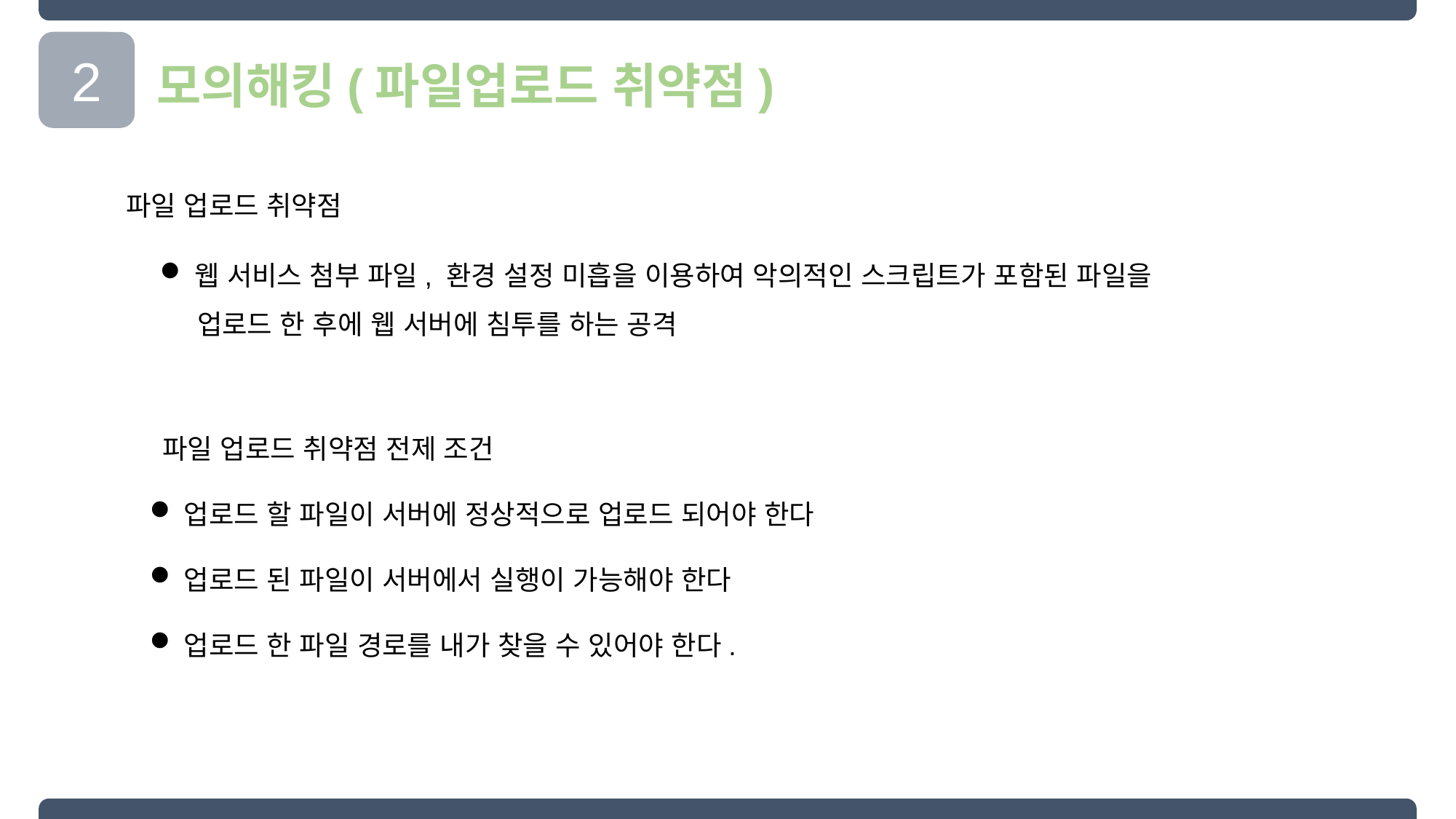

2
모의해킹(파일업로드 취약점)
파일 업로드 취약점
웹 서비스 첨부 파일, 환경 설정 미흡을 이용하여 악의적인 스크립트가 포함된 파일을
    업로드 한 후에 웹 서버에 침투를 하는 공격

 파일 업로드 취약점 전제 조건

업로드 할 파일이 서버에 정상적으로 업로드 되어야 한다

업로드 된 파일이 서버에서 실행이 가능해야 한다

업로드 한 파일 경로를 내가 찾을 수 있어야 한다.